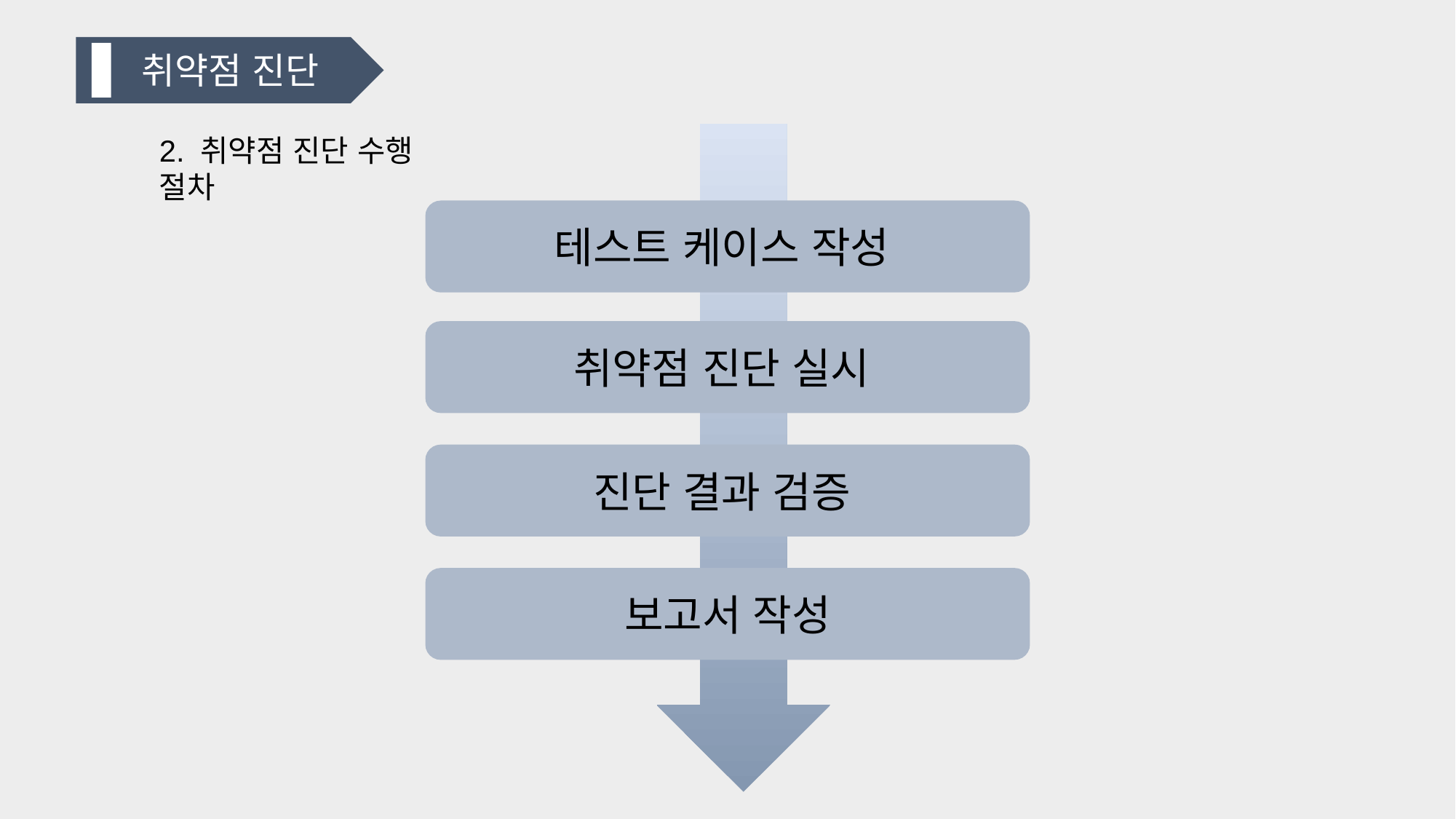

취약점 진단

2. 취약점 진단 수행 절차
테스트 케이스 작성
취약점 진단 실시
진단 결과 검증
보고서 작성